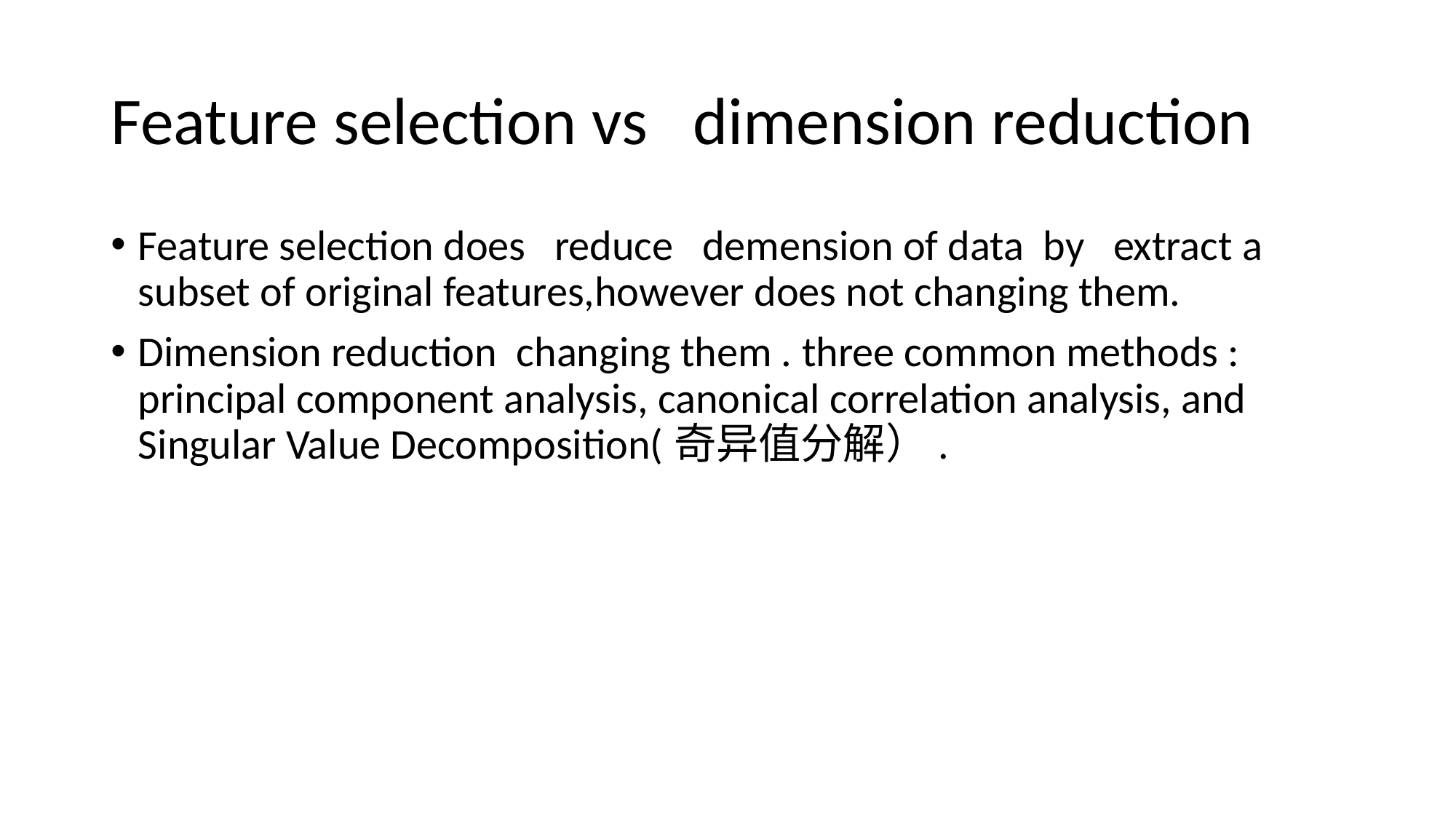

# Feature selection vs   dimension reduction
Feature selection does   reduce   demension of data  by   extract a subset of original features,however does not changing them.
Dimension reduction  changing them . three common methods : principal component analysis, canonical correlation analysis, and Singular Value Decomposition(奇异值分解）.